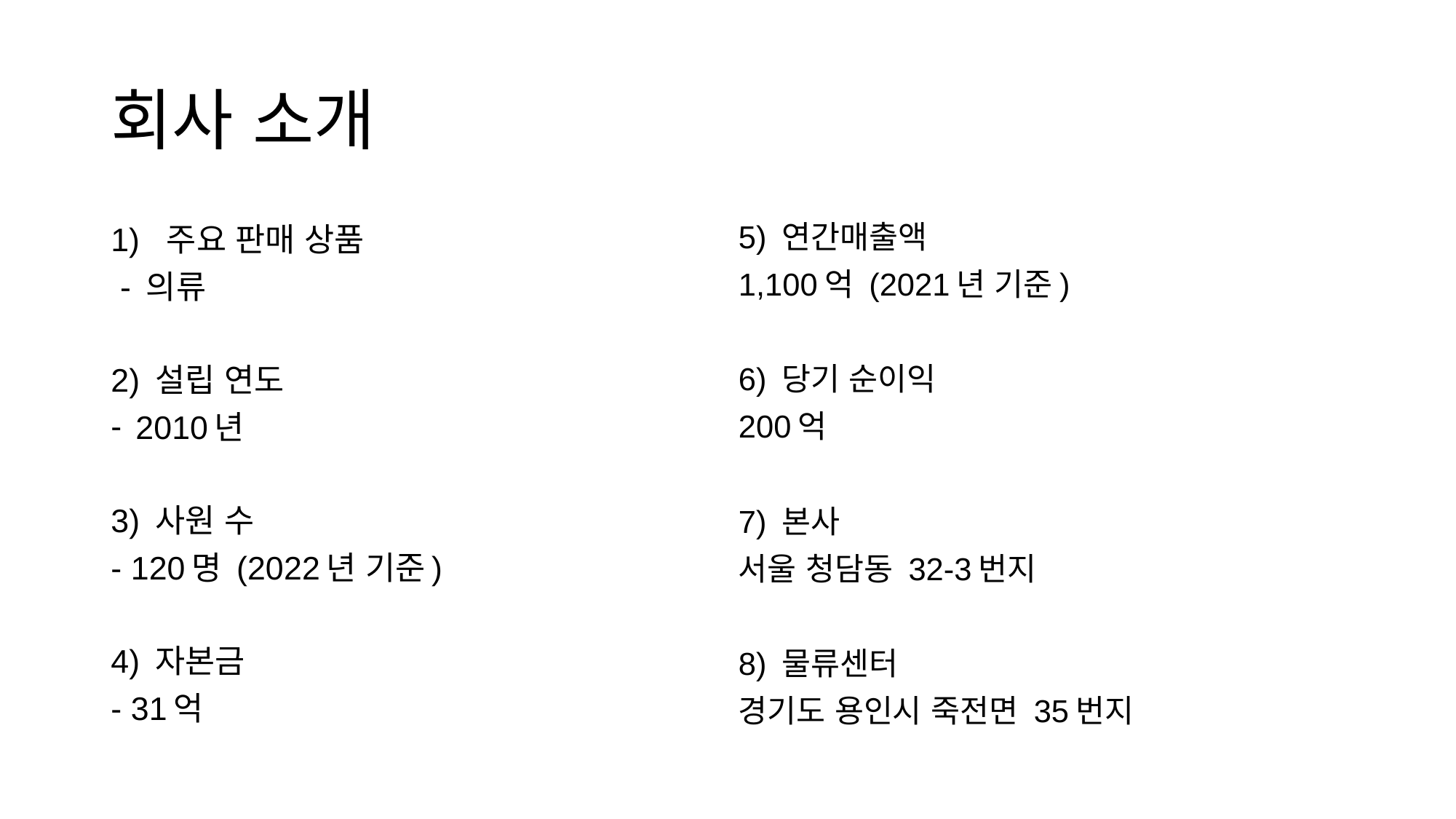

# 회사 소개
5) 연간매출액
1,100억 (2021년 기준)

6) 당기 순이익
200억

7) 본사
서울 청담동 32-3번지

8) 물류센터
경기도 용인시 죽전면 35번지
주요 판매 상품
 - 의류

2) 설립 연도
2010년

3) 사원 수
- 120명 (2022년 기준)

4) 자본금
- 31억